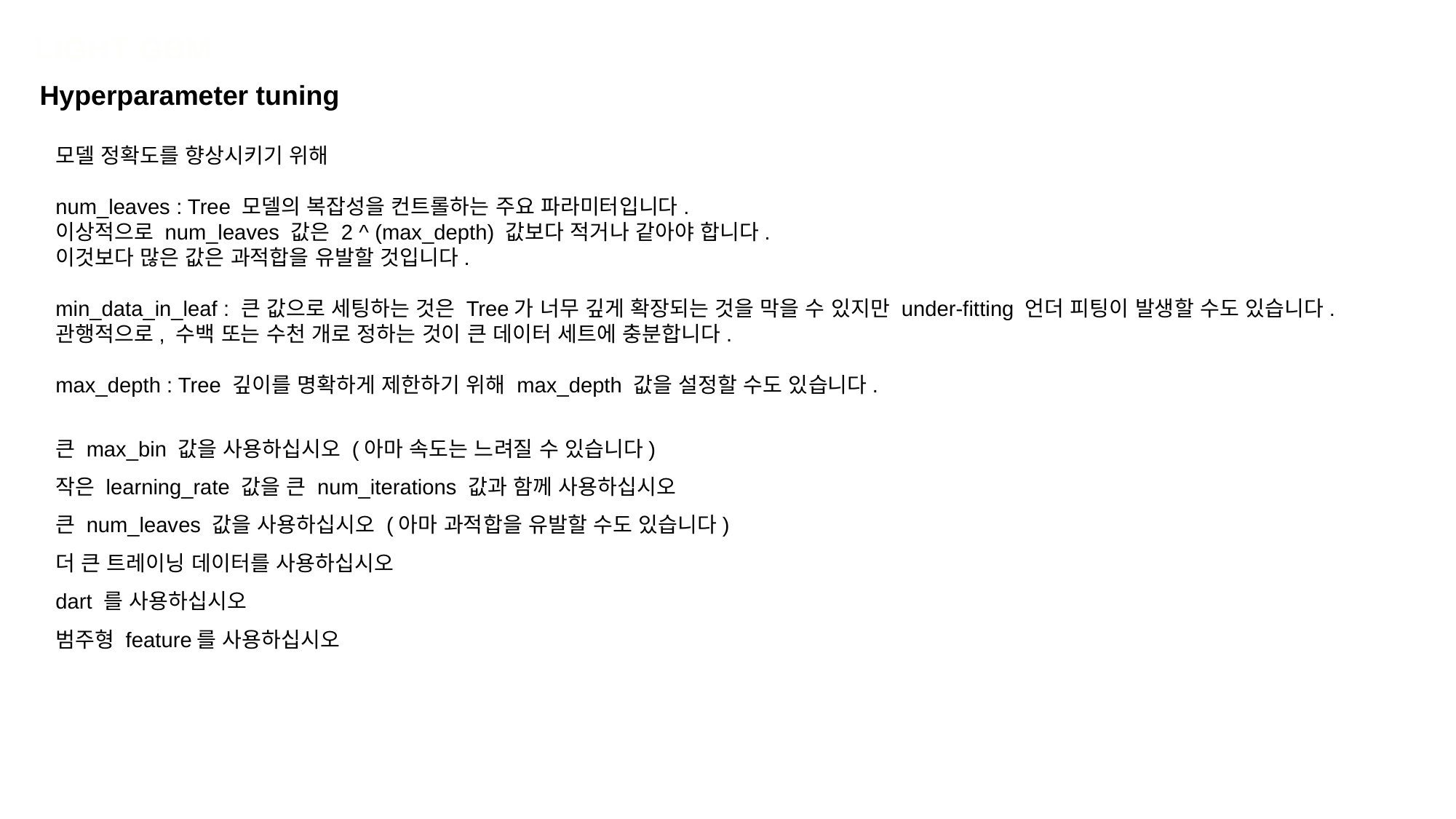

LIGHT GBM
Hyperparameter tuning
모델 정확도를 향상시키기 위해

num_leaves : Tree 모델의 복잡성을 컨트롤하는 주요 파라미터입니다.
이상적으로 num_leaves 값은 2 ^ (max_depth) 값보다 적거나 같아야 합니다.
이것보다 많은 값은 과적합을 유발할 것입니다.

min_data_in_leaf : 큰 값으로 세팅하는 것은 Tree가 너무 깊게 확장되는 것을 막을 수 있지만 under-fitting 언더 피팅이 발생할 수도 있습니다.
관행적으로, 수백 또는 수천 개로 정하는 것이 큰 데이터 세트에 충분합니다.

max_depth : Tree 깊이를 명확하게 제한하기 위해 max_depth 값을 설정할 수도 있습니다.

큰 max_bin 값을 사용하십시오 (아마 속도는 느려질 수 있습니다)
작은 learning_rate 값을 큰 num_iterations 값과 함께 사용하십시오
큰 num_leaves 값을 사용하십시오 (아마 과적합을 유발할 수도 있습니다)
더 큰 트레이닝 데이터를 사용하십시오
dart 를 사용하십시오
범주형 feature를 사용하십시오